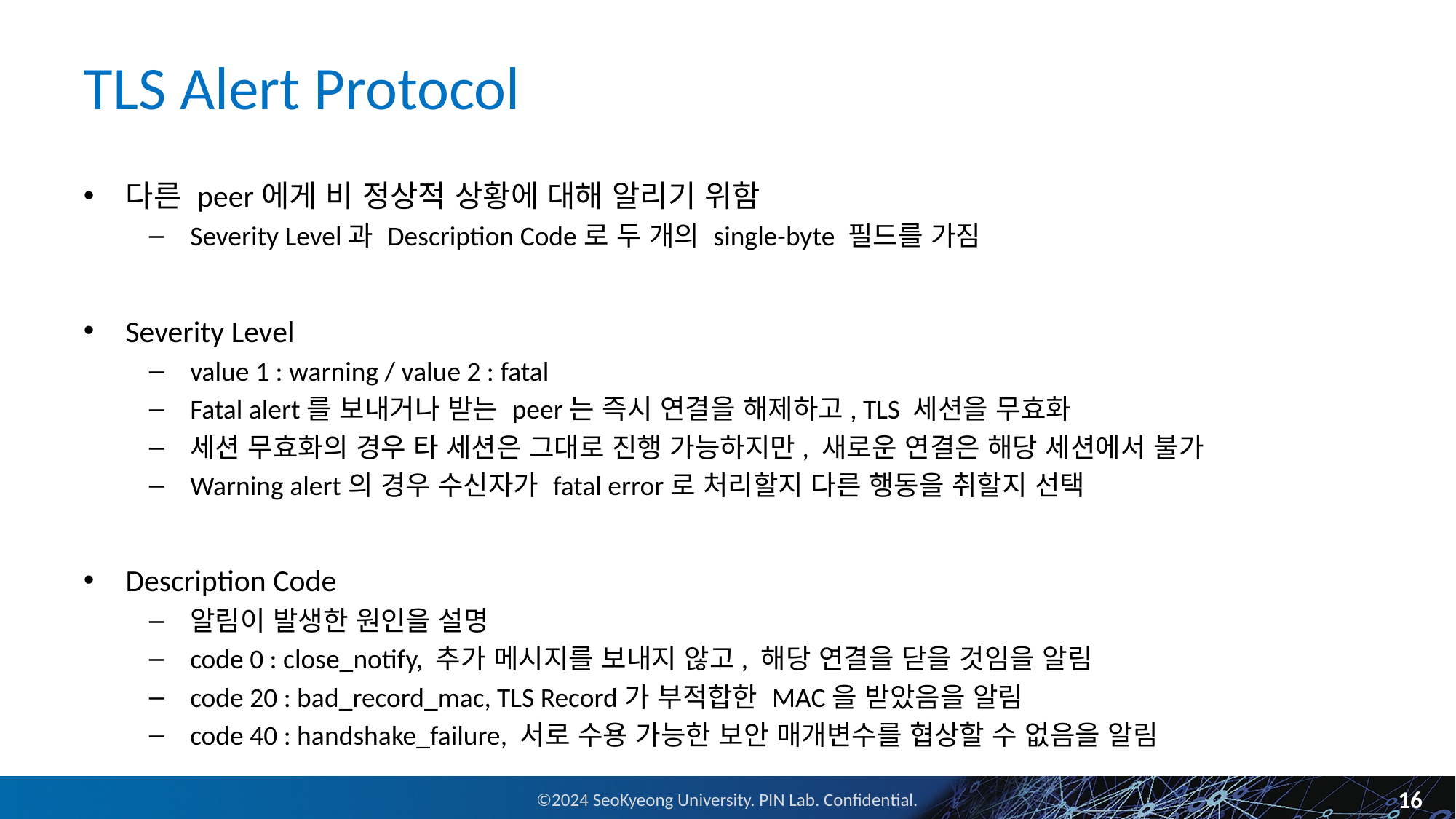

# TLS Alert Protocol
다른 peer에게 비 정상적 상황에 대해 알리기 위함
Severity Level과 Description Code로 두 개의 single-byte 필드를 가짐

Severity Level
value 1 : warning / value 2 : fatal
Fatal alert를 보내거나 받는 peer는 즉시 연결을 해제하고, TLS 세션을 무효화
세션 무효화의 경우 타 세션은 그대로 진행 가능하지만, 새로운 연결은 해당 세션에서 불가
Warning alert의 경우 수신자가 fatal error로 처리할지 다른 행동을 취할지 선택

Description Code
알림이 발생한 원인을 설명
code 0 : close_notify, 추가 메시지를 보내지 않고, 해당 연결을 닫을 것임을 알림
code 20 : bad_record_mac, TLS Record가 부적합한 MAC을 받았음을 알림
code 40 : handshake_failure, 서로 수용 가능한 보안 매개변수를 협상할 수 없음을 알림
16